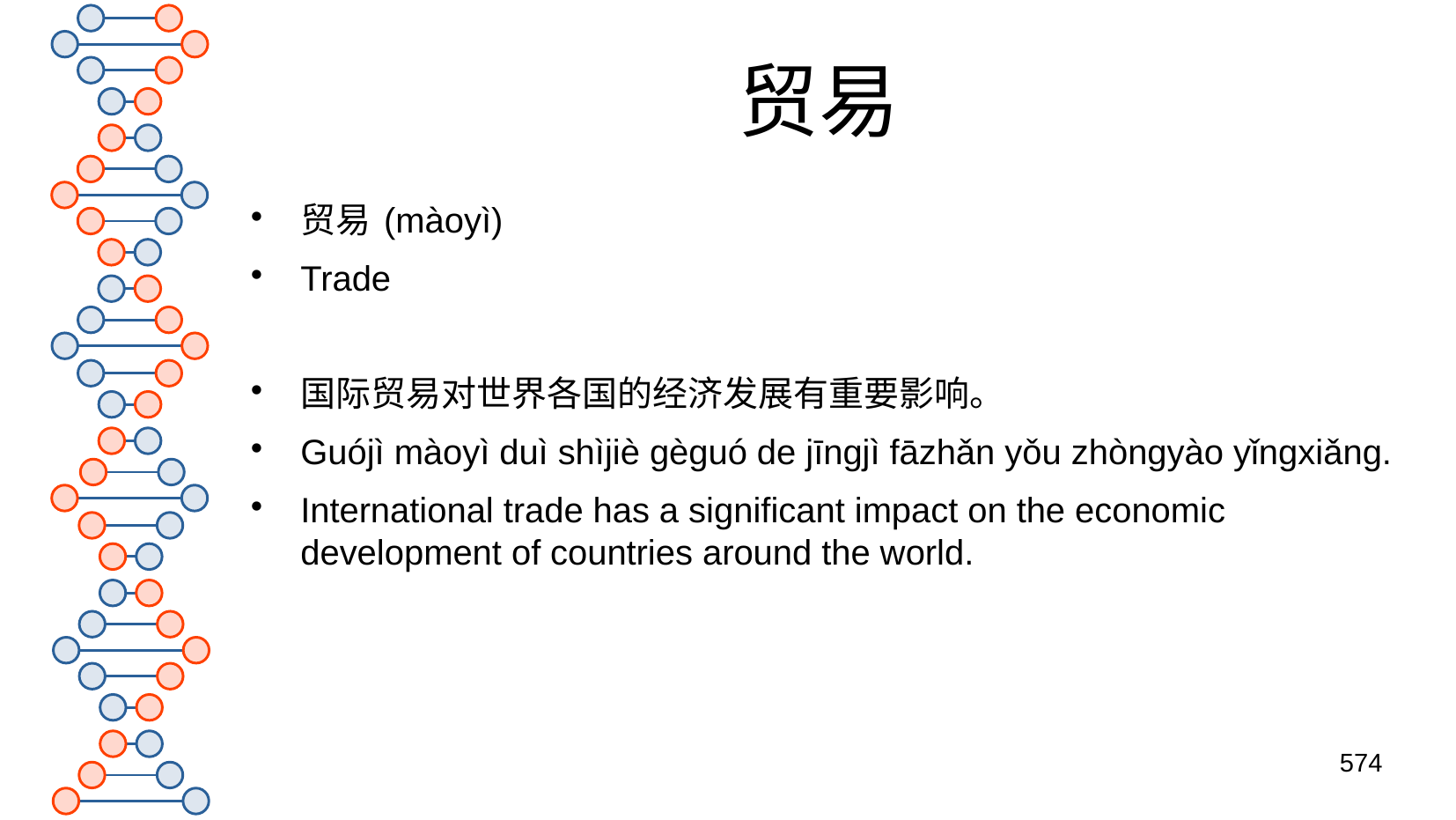

# 贸易
贸易 (màoyì)
Trade

国际贸易对世界各国的经济发展有重要影响。
Guójì màoyì duì shìjiè gèguó de jīngjì fāzhǎn yǒu zhòngyào yǐngxiǎng.
International trade has a significant impact on the economic development of countries around the world.

574